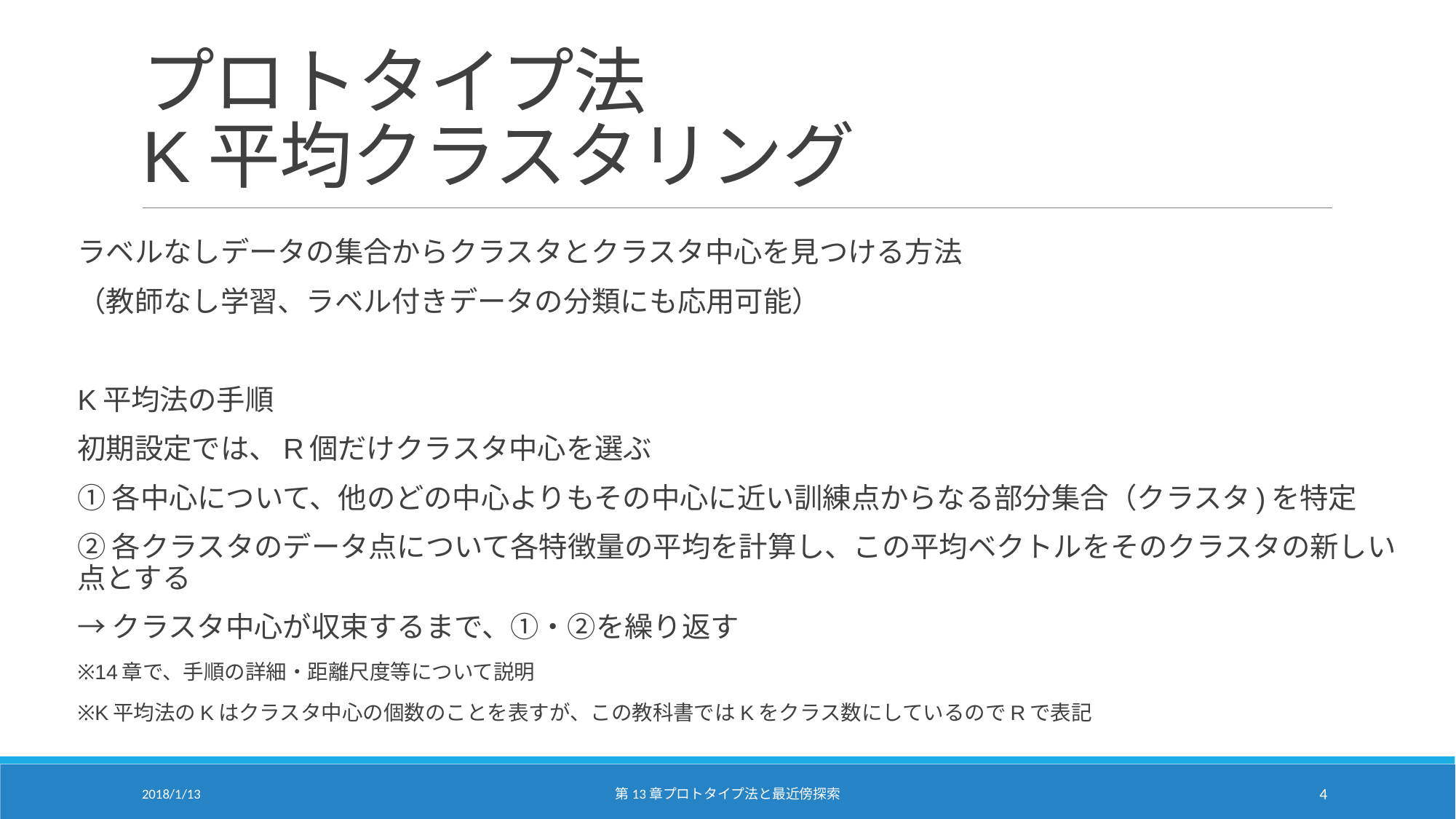

# プロトタイプ法 K平均クラスタリング
ラベルなしデータの集合からクラスタとクラスタ中心を見つける方法
（教師なし学習、ラベル付きデータの分類にも応用可能）

K平均法の手順
初期設定では、R個だけクラスタ中心を選ぶ
①各中心について、他のどの中心よりもその中心に近い訓練点からなる部分集合（クラスタ)を特定
②各クラスタのデータ点について各特徴量の平均を計算し、この平均ベクトルをそのクラスタの新しい点とする
→クラスタ中心が収束するまで、①・②を繰り返す
※14章で、手順の詳細・距離尺度等について説明
※K平均法のKはクラスタ中心の個数のことを表すが、この教科書ではKをクラス数にしているのでRで表記
2018/1/13
第13章プロトタイプ法と最近傍探索
4